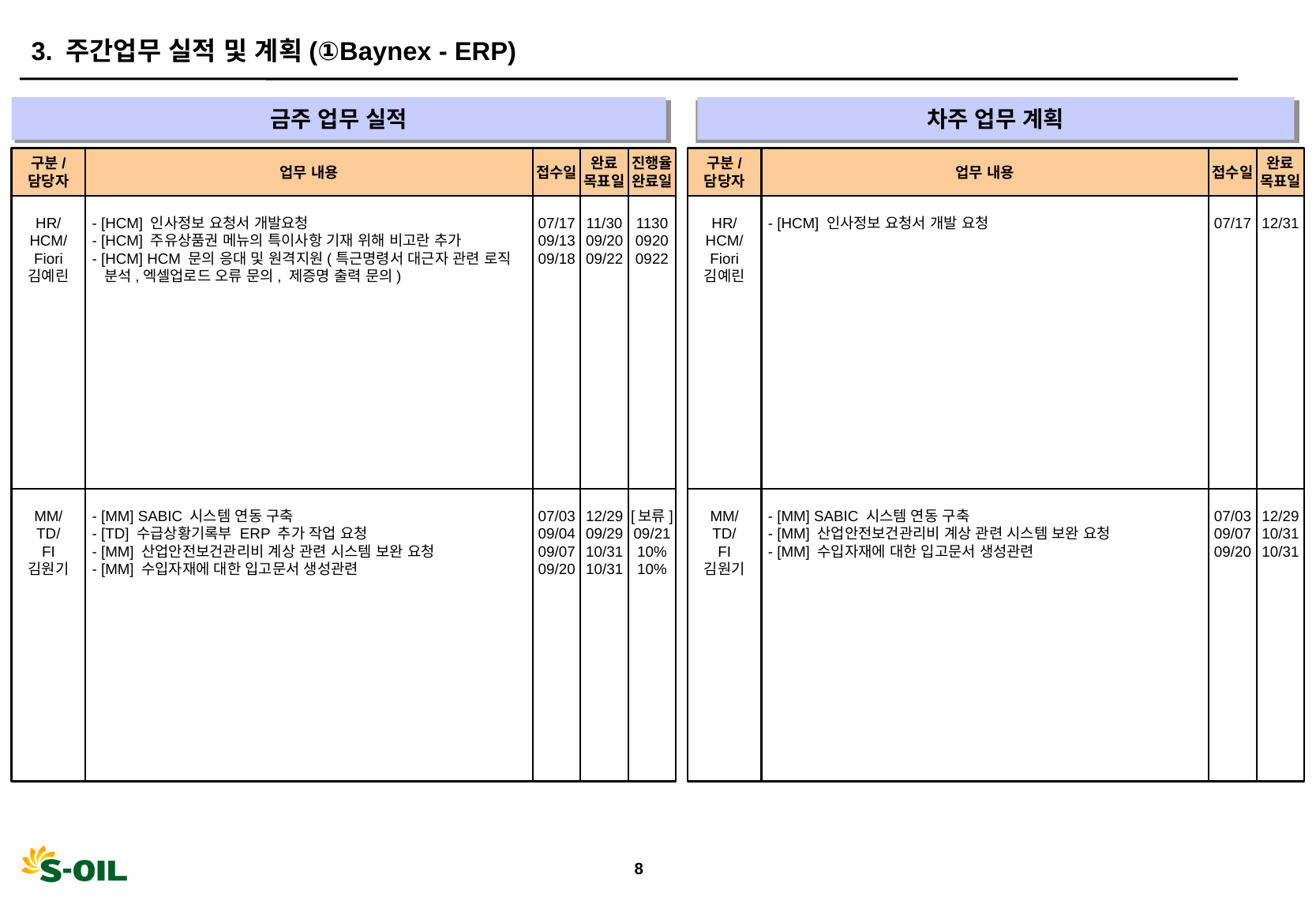

3. 주간업무 실적 및 계획(①Baynex - ERP)
금주 업무 실적
차주 업무 계획
" "
" "
구분/
담당자
업무 내용
접수일
완료
목표일
진행율
완료일
구분/
담당자
업무 내용
접수일
완료
목표일
HR/
HCM/
Fiori
김예린

- [HCM] 인사정보 요청서 개발요청
- [HCM] 주유상품권 메뉴의 특이사항 기재 위해 비고란 추가
- [HCM] HCM 문의 응대 및 원격지원(특근명령서 대근자 관련 로직
   분석,엑셀업로드 오류 문의, 제증명 출력 문의)
07/17
09/13
09/18
11/30
09/20
09/22
1130
0920
0922
HR/
HCM/
Fiori
김예린

- [HCM] 인사정보 요청서 개발 요청
07/17
12/31
MM/
TD/
FI
김원기

- [MM] SABIC 시스템 연동 구축
- [TD] 수급상황기록부 ERP 추가 작업 요청
- [MM] 산업안전보건관리비 계상 관련 시스템 보완 요청
- [MM] 수입자재에 대한 입고문서 생성관련
07/03
09/04
09/07
09/20
12/29
09/29
10/31
10/31
[보류]
09/21
10%
10%
MM/
TD/
FI
김원기

- [MM] SABIC 시스템 연동 구축
- [MM] 산업안전보건관리비 계상 관련 시스템 보완 요청
- [MM] 수입자재에 대한 입고문서 생성관련
07/03
09/07
09/20
12/29
10/31
10/31